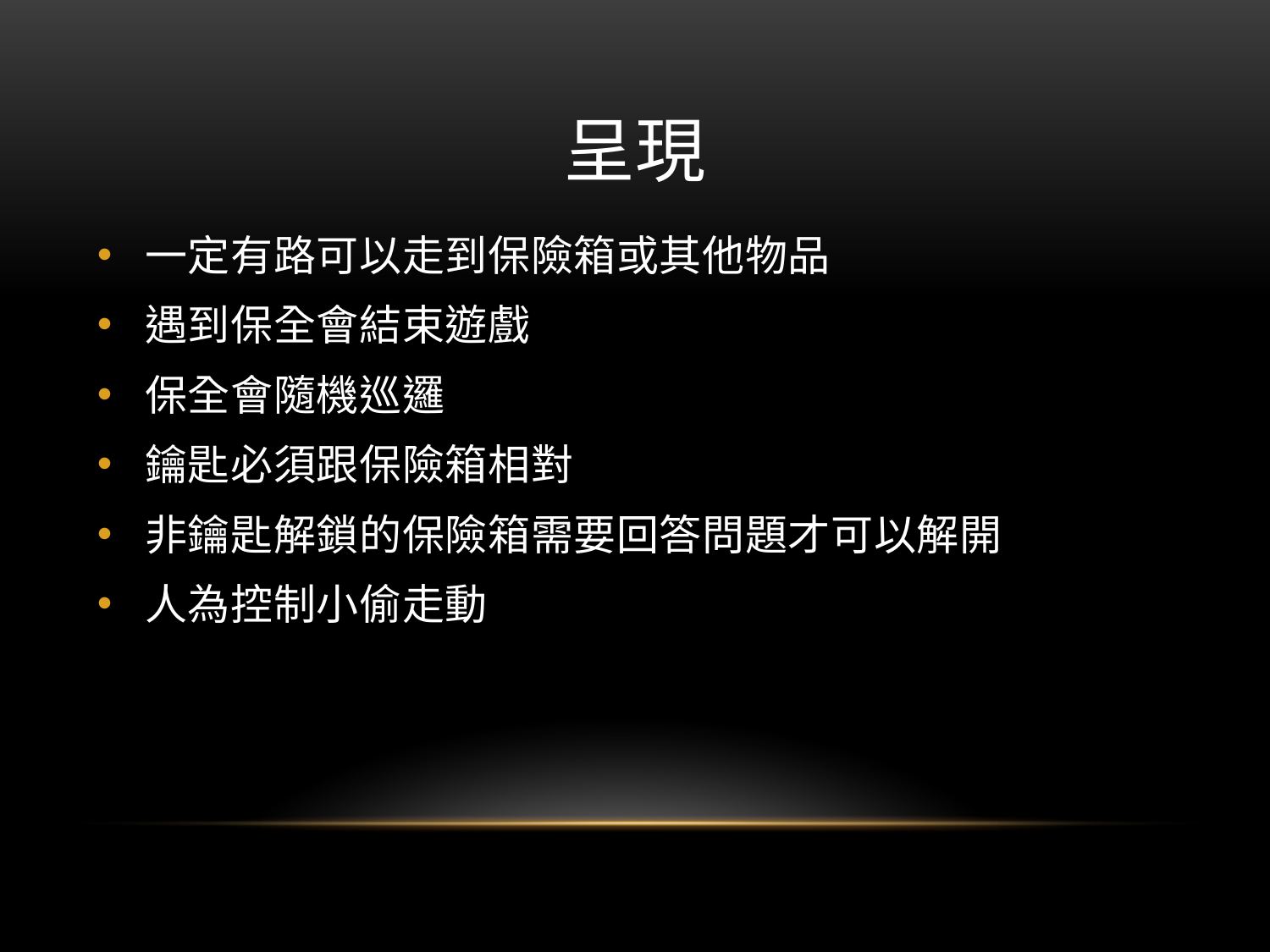

# 呈現
一定有路可以走到保險箱或其他物品
遇到保全會結束遊戲
保全會隨機巡邏
鑰匙必須跟保險箱相對
非鑰匙解鎖的保險箱需要回答問題才可以解開
人為控制小偷走動